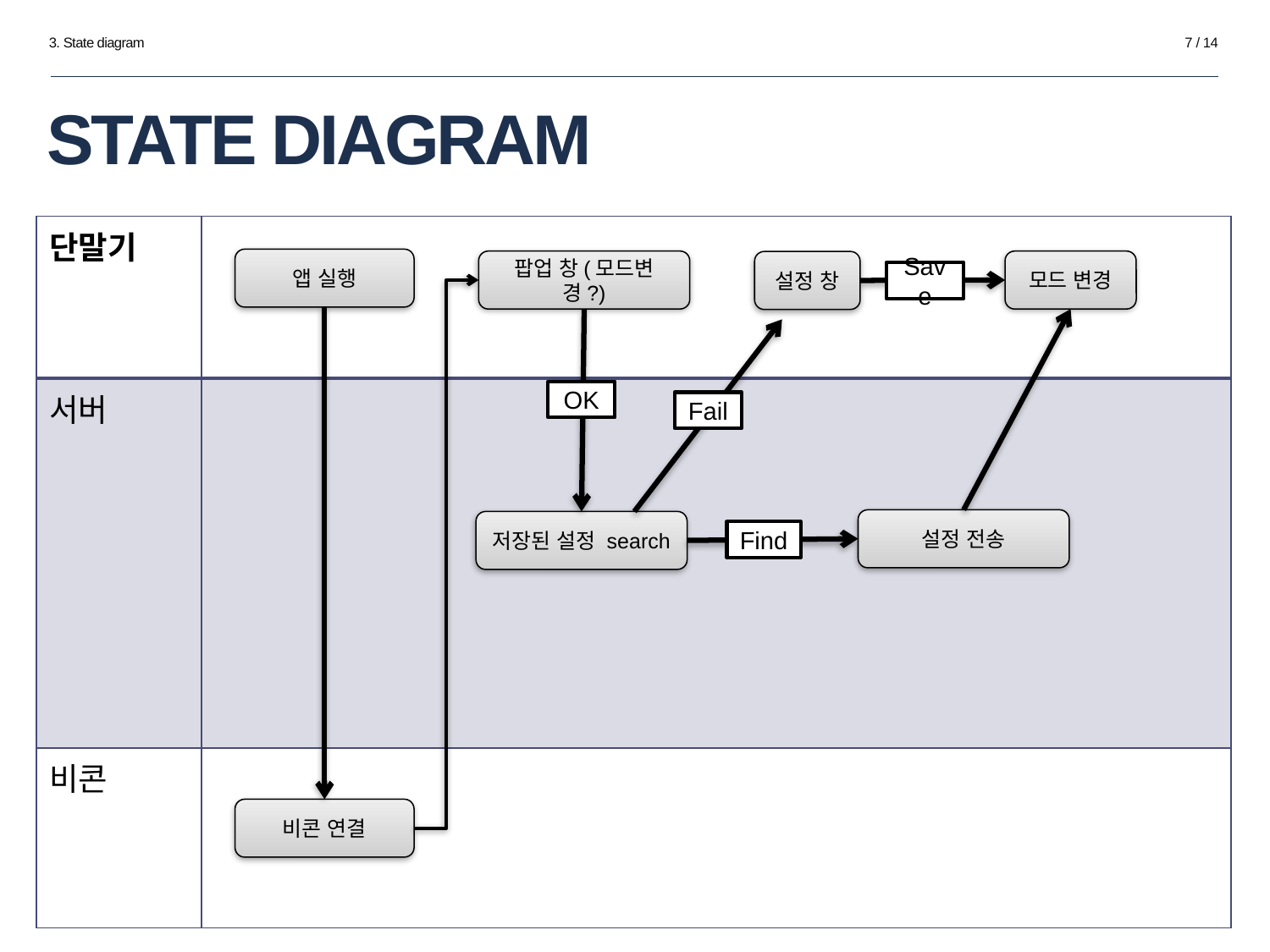

3. State diagram
7 / 14
# STATE DIAGRAM
| 단말기 |  |
| --- | --- |
| 서버 |  |
| 비콘 |  |
앱 실행
팝업 창(모드변경?)
모드 변경
설정 창
Save
OK
Fail
설정 전송
저장된 설정 search
Find
비콘 연결